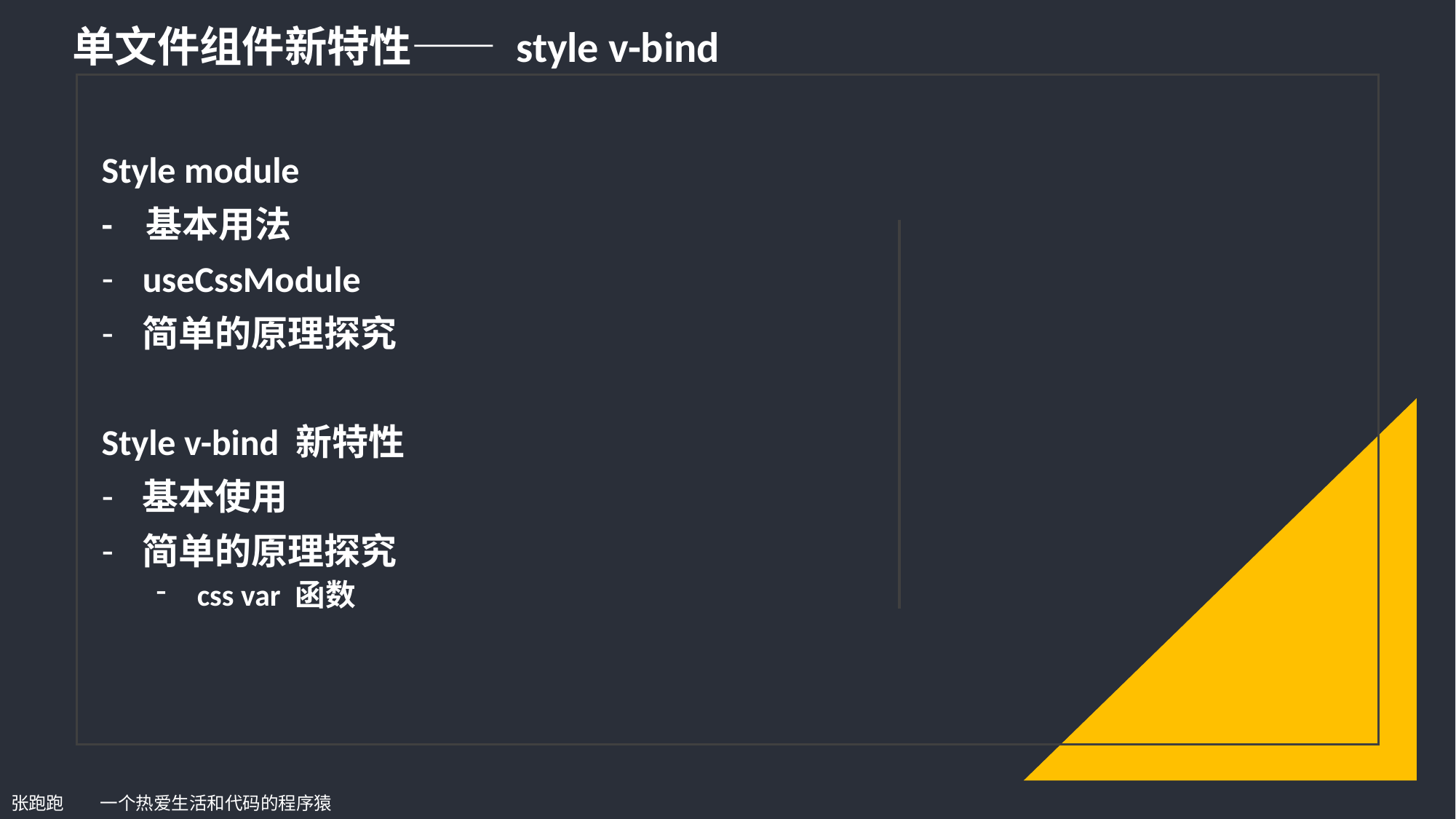

单文件组件新特性—— style v-bind

Style module
-   基本用法
useCssModule
简单的原理探究

Style v-bind 新特性
基本使用
简单的原理探究
css var 函数

张跑跑         一个热爱生活和代码的程序猿